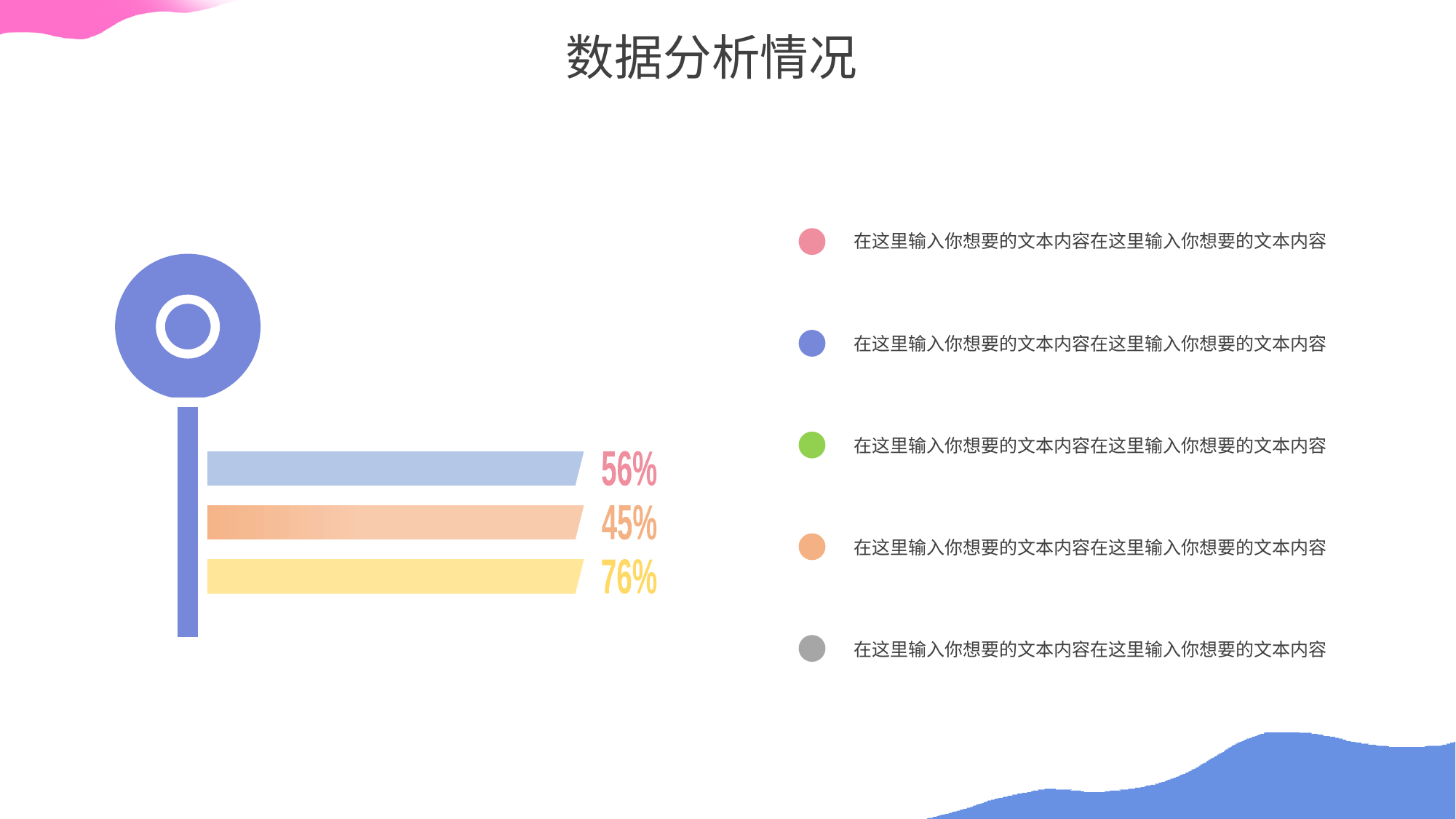

数据分析情况
在这里输入你想要的文本内容在这里输入你想要的文本内容

56%
45%

76%

在这里输入你想要的文本内容在这里输入你想要的文本内容

在这里输入你想要的文本内容在这里输入你想要的文本内容

在这里输入你想要的文本内容在这里输入你想要的文本内容

在这里输入你想要的文本内容在这里输入你想要的文本内容